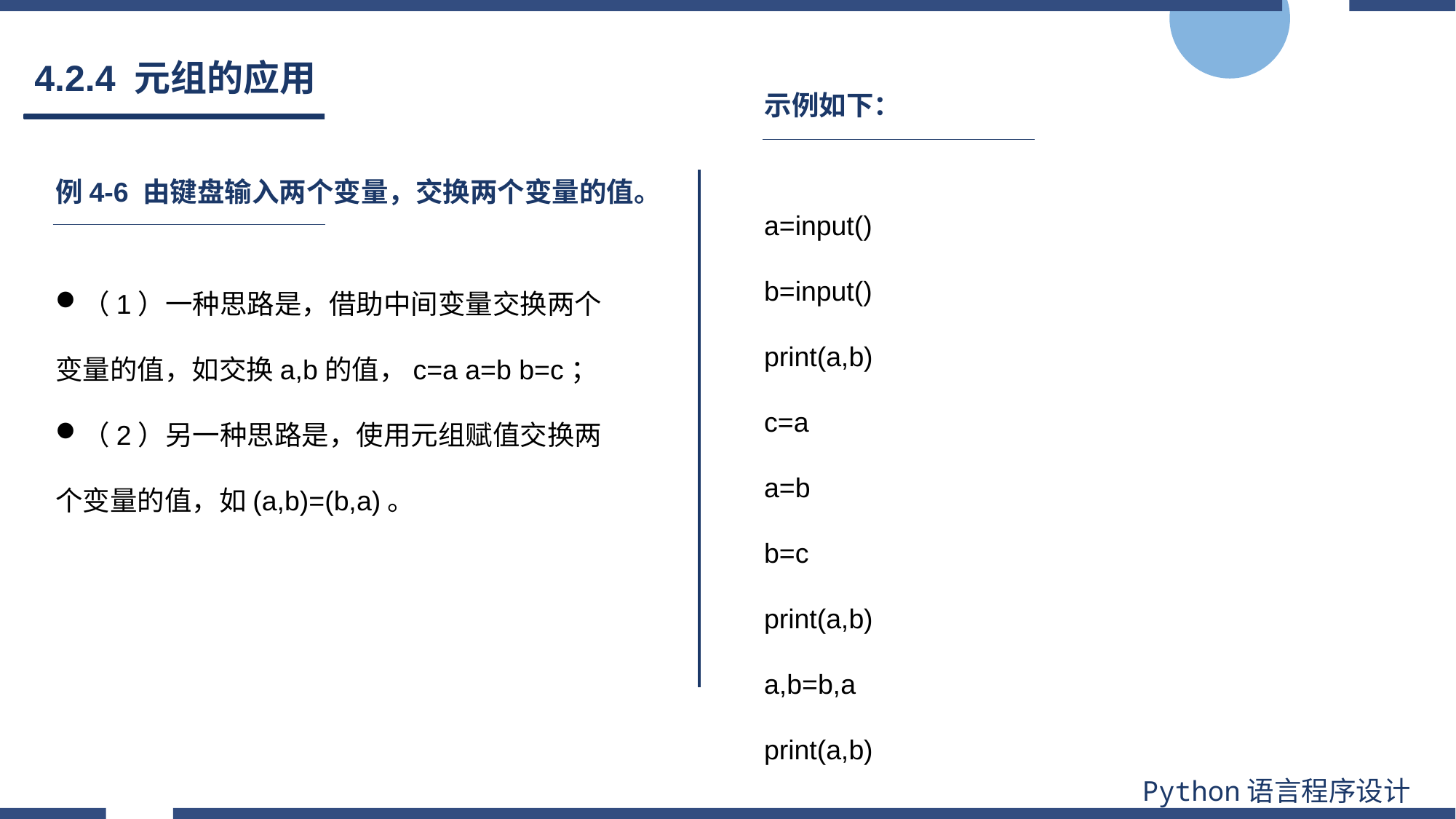

# 4.2.4 元组的应用
示例如下：
例4-6 由键盘输入两个变量，交换两个变量的值。
a=input()
b=input()
print(a,b)
c=a
a=b
b=c
print(a,b)
a,b=b,a
print(a,b)
（1）一种思路是，借助中间变量交换两个变量的值，如交换a,b的值，c=a a=b b=c；
（2）另一种思路是，使用元组赋值交换两个变量的值，如(a,b)=(b,a)。